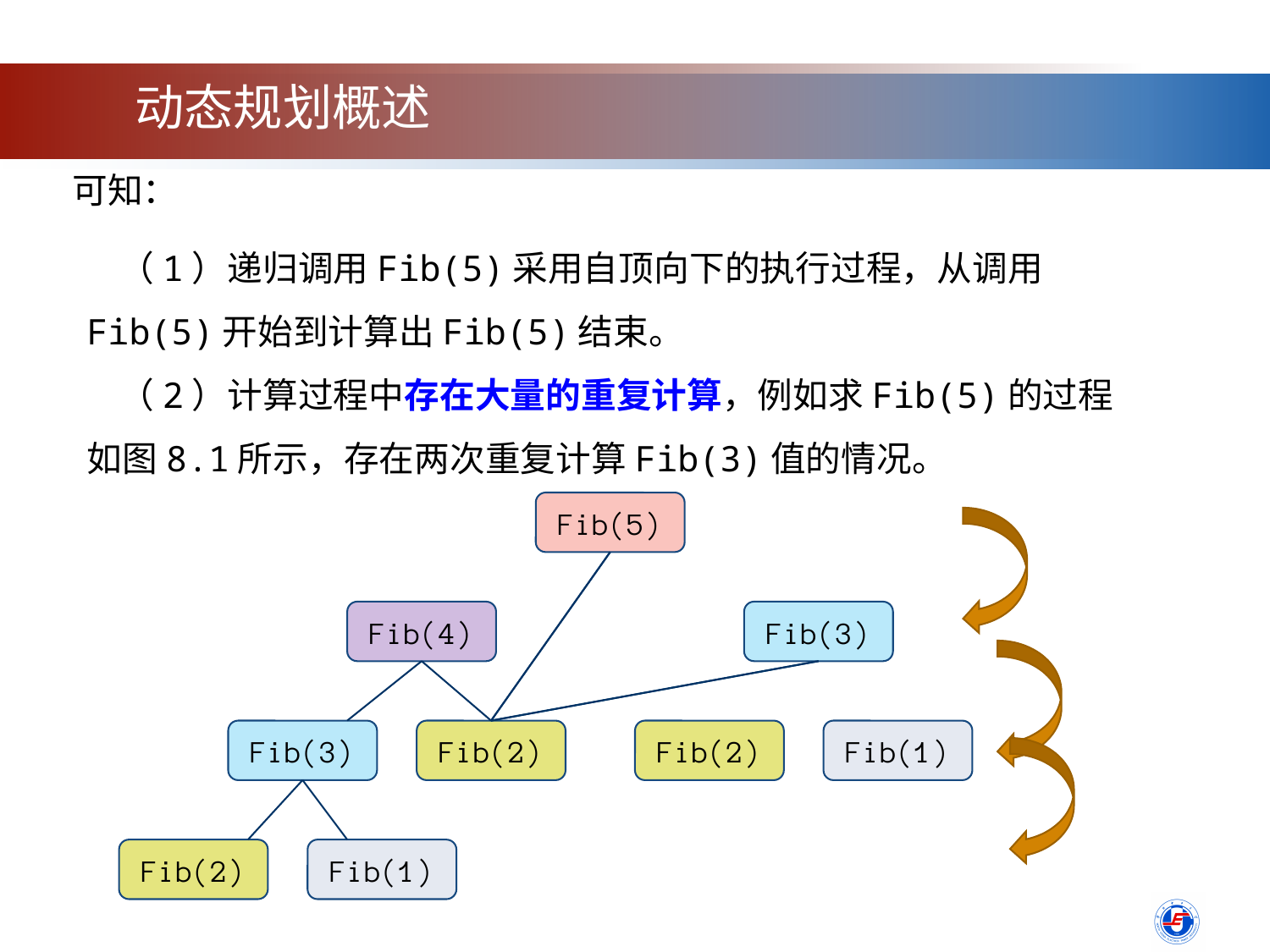

动态规划概述
可知：
   （1）递归调用Fib(5)采用自顶向下的执行过程，从调用Fib(5)开始到计算出Fib(5)结束。
   （2）计算过程中存在大量的重复计算，例如求Fib(5)的过程如图8.1所示，存在两次重复计算Fib(3)值的情况。
Fib(5)

Fib(4)
Fib(3)

Fib(3)
Fib(2)
Fib(2)
Fib(1)

Fib(2)
Fib(1)